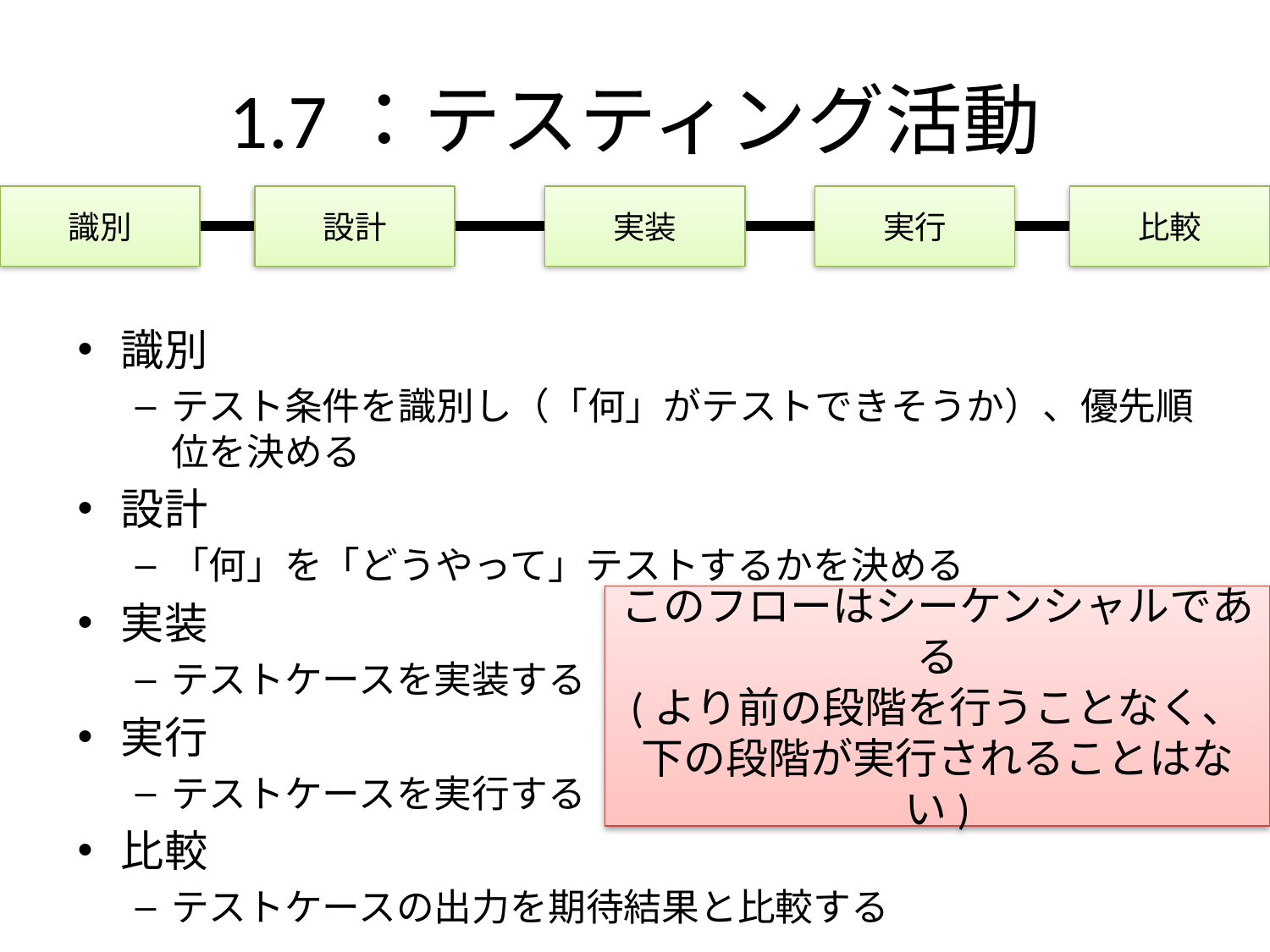

# 1.7：テスティング活動
識別
設計
実装
実行
比較
識別
テスト条件を識別し（「何」がテストできそうか）、優先順位を決める
設計
「何」を「どうやって」テストするかを決める
実装
テストケースを実装する
実行
テストケースを実行する
比較
テストケースの出力を期待結果と比較する

このフローはシーケンシャルである
(より前の段階を行うことなく、
下の段階が実行されることはない)